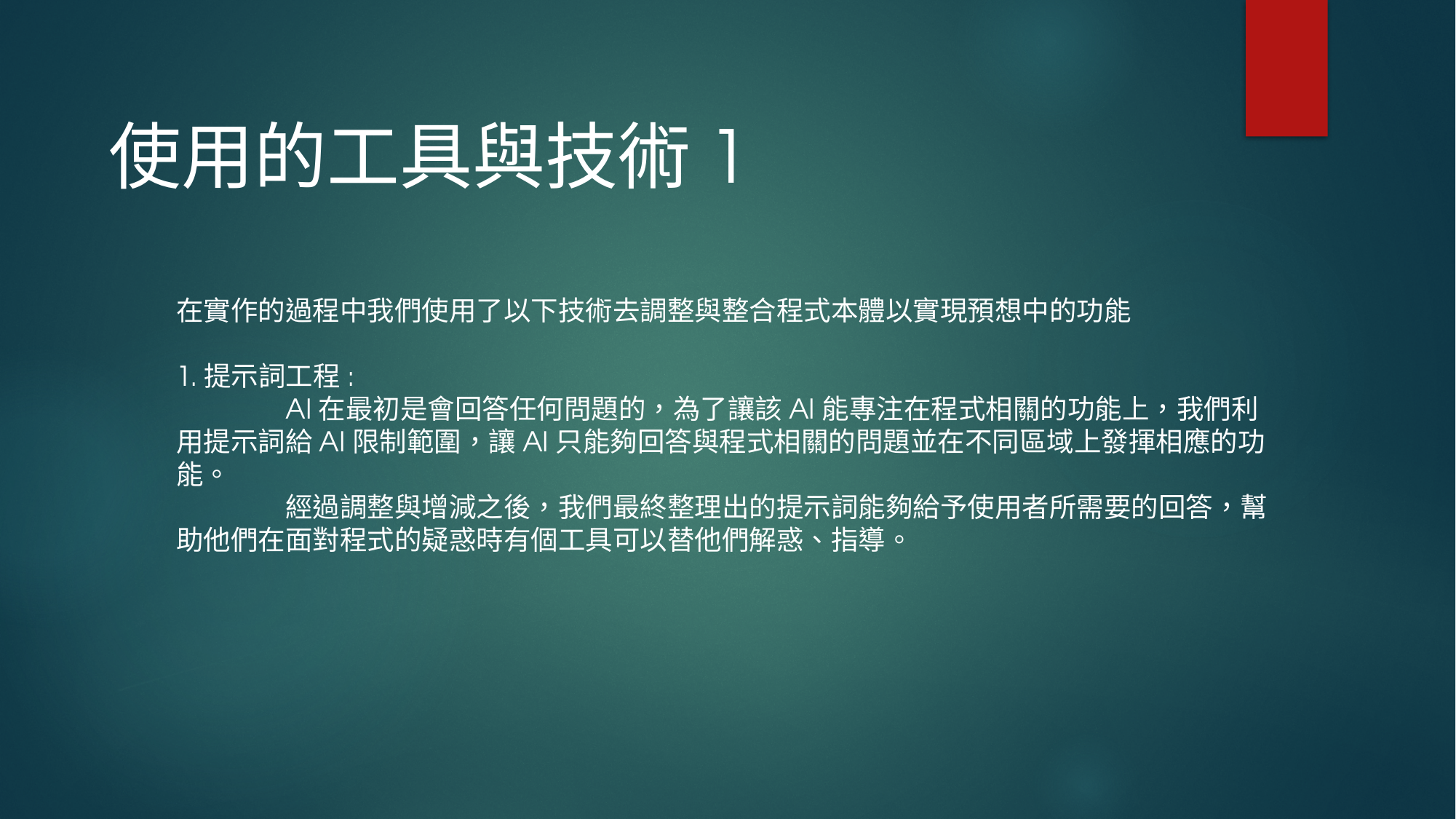

使用的工具與技術1
在實作的過程中我們使用了以下技術去調整與整合程式本體以實現預想中的功能

1.提示詞工程:
	AI在最初是會回答任何問題的，為了讓該AI能專注在程式相關的功能上，我們利用提示詞給AI限制範圍，讓AI只能夠回答與程式相關的問題並在不同區域上發揮相應的功能。
  	經過調整與增減之後，我們最終整理出的提示詞能夠給予使用者所需要的回答，幫助他們在面對程式的疑惑時有個工具可以替他們解惑、指導。